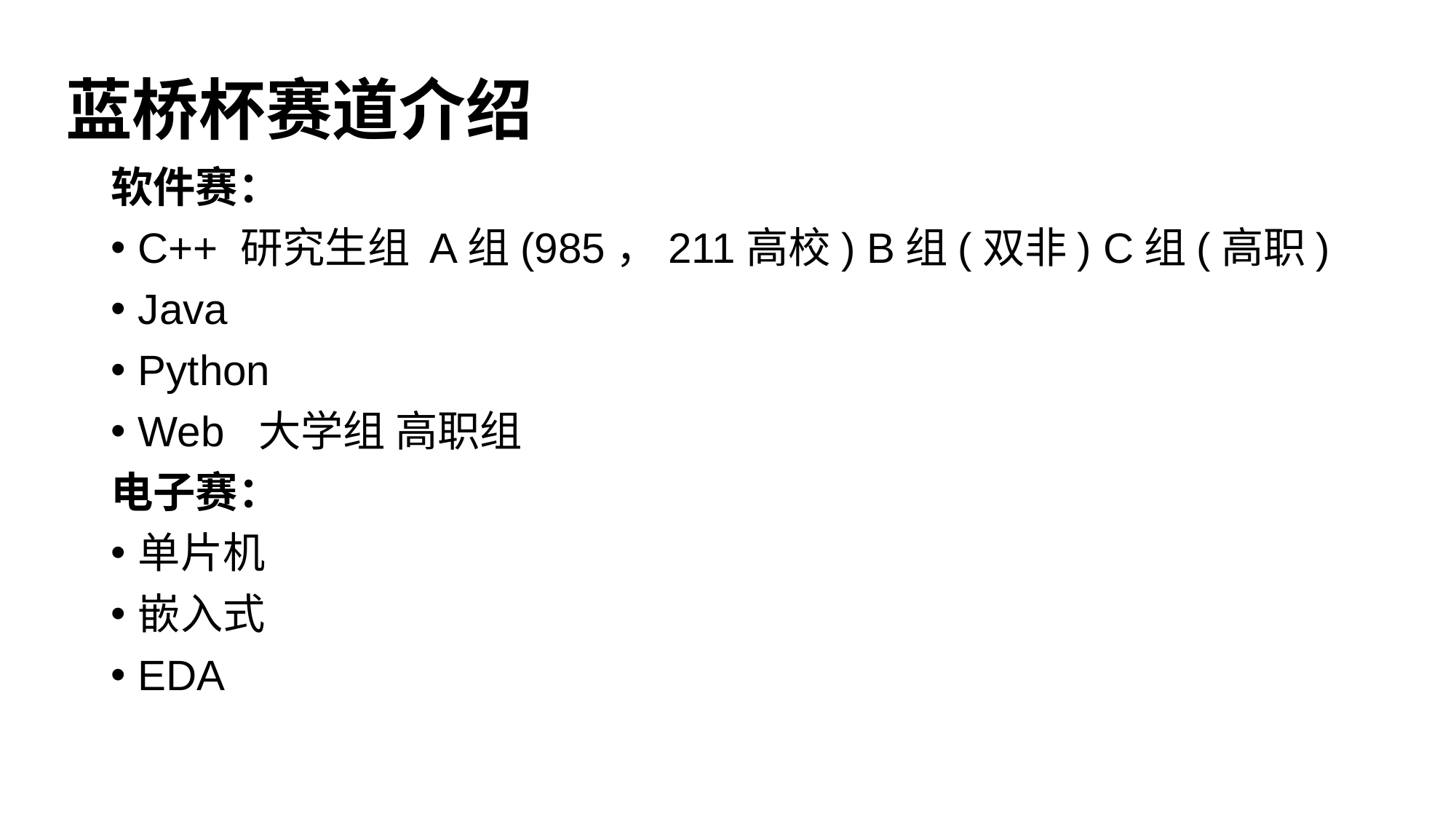

# 蓝桥杯赛道介绍
软件赛：
C++ 研究生组 A组(985，211高校) B组(双非) C组(高职)
Java
Python
Web  大学组 高职组
电子赛：
单片机
嵌入式
EDA